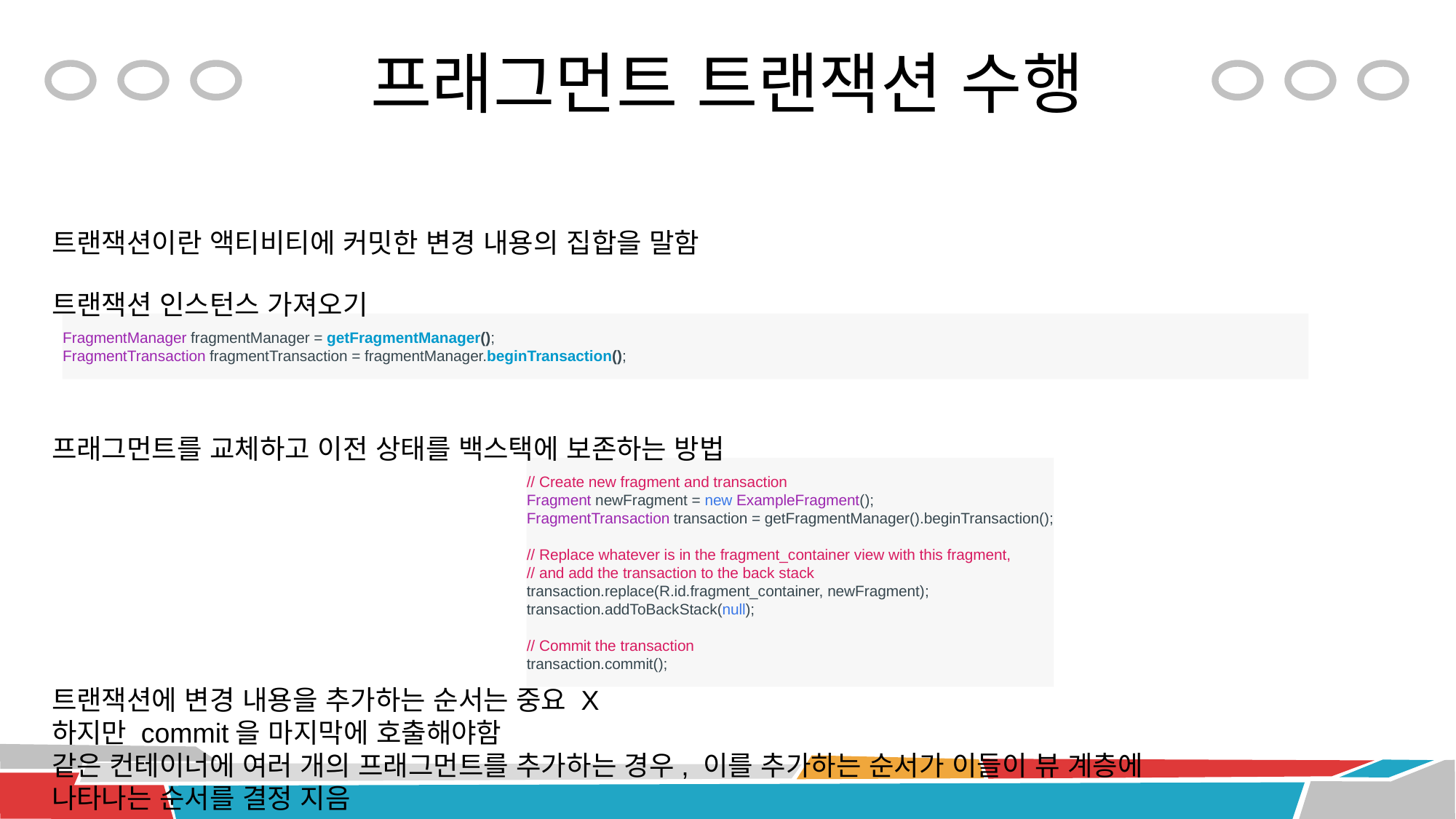

# 프래그먼트 트랜잭션 수행
트랜잭션이란 액티비티에 커밋한 변경 내용의 집합을 말함
트랜잭션 인스턴스 가져오기
FragmentManager fragmentManager = getFragmentManager();
FragmentTransaction fragmentTransaction = fragmentManager.beginTransaction();
프래그먼트를 교체하고 이전 상태를 백스택에 보존하는 방법
// Create new fragment and transaction
Fragment newFragment = new ExampleFragment();
FragmentTransaction transaction = getFragmentManager().beginTransaction();
// Replace whatever is in the fragment_container view with this fragment,
// and add the transaction to the back stack
transaction.replace(R.id.fragment_container, newFragment);
transaction.addToBackStack(null);
// Commit the transaction
transaction.commit();
트랜잭션에 변경 내용을 추가하는 순서는 중요 X
하지만 commit을 마지막에 호출해야함
같은 컨테이너에 여러 개의 프래그먼트를 추가하는 경우, 이를 추가하는 순서가 이들이 뷰 계층에 나타나는 순서를 결정 지음